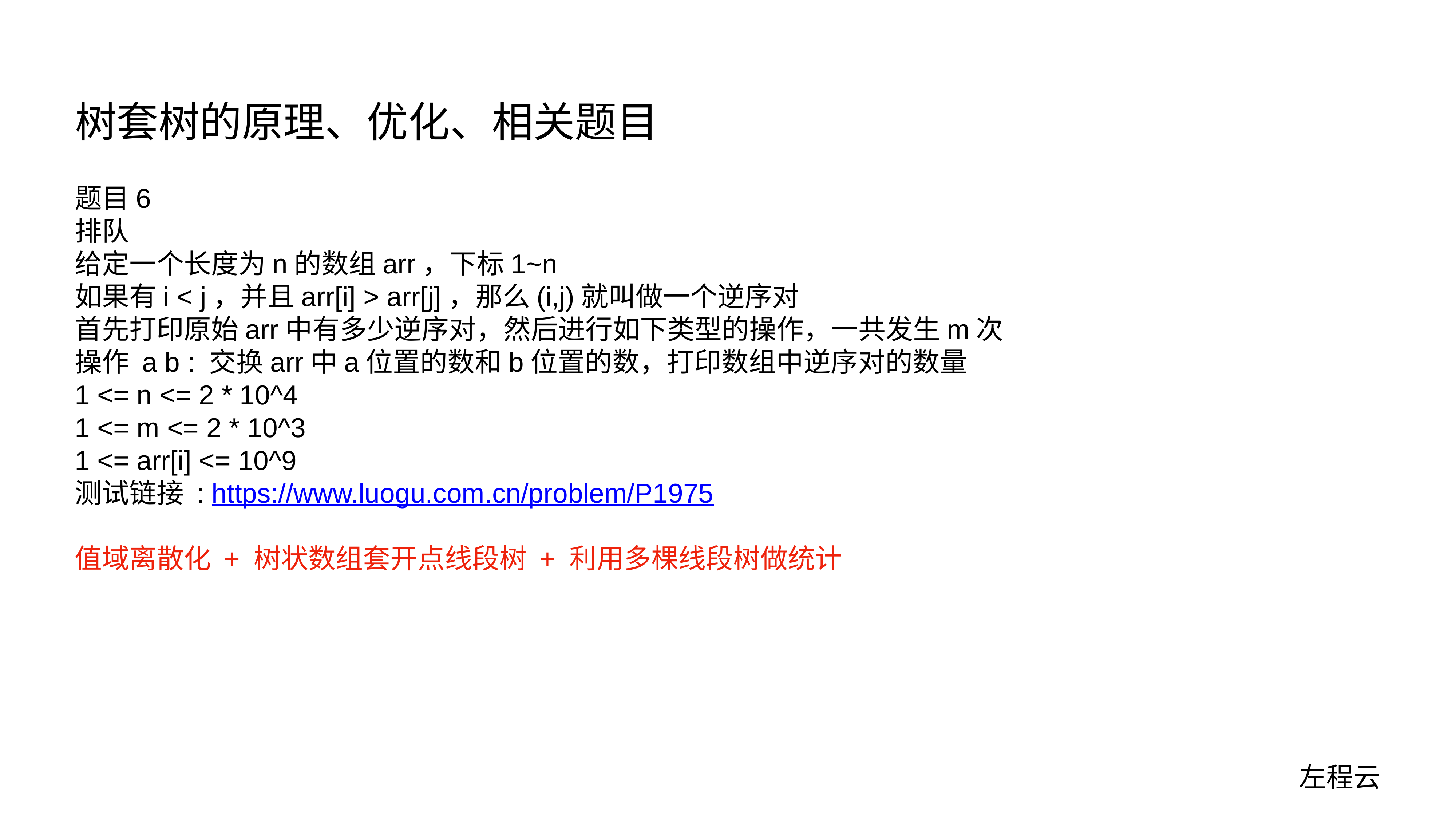

# 树套树的原理、优化、相关题目
题目6
排队
给定一个长度为n的数组arr，下标1~n
如果有i < j，并且arr[i] > arr[j]，那么(i,j)就叫做一个逆序对
首先打印原始arr中有多少逆序对，然后进行如下类型的操作，一共发生m次
操作 a b : 交换arr中a位置的数和b位置的数，打印数组中逆序对的数量
1 <= n <= 2 * 10^4
1 <= m <= 2 * 10^3
1 <= arr[i] <= 10^9
测试链接 : https://www.luogu.com.cn/problem/P1975

值域离散化 + 树状数组套开点线段树 + 利用多棵线段树做统计
左程云